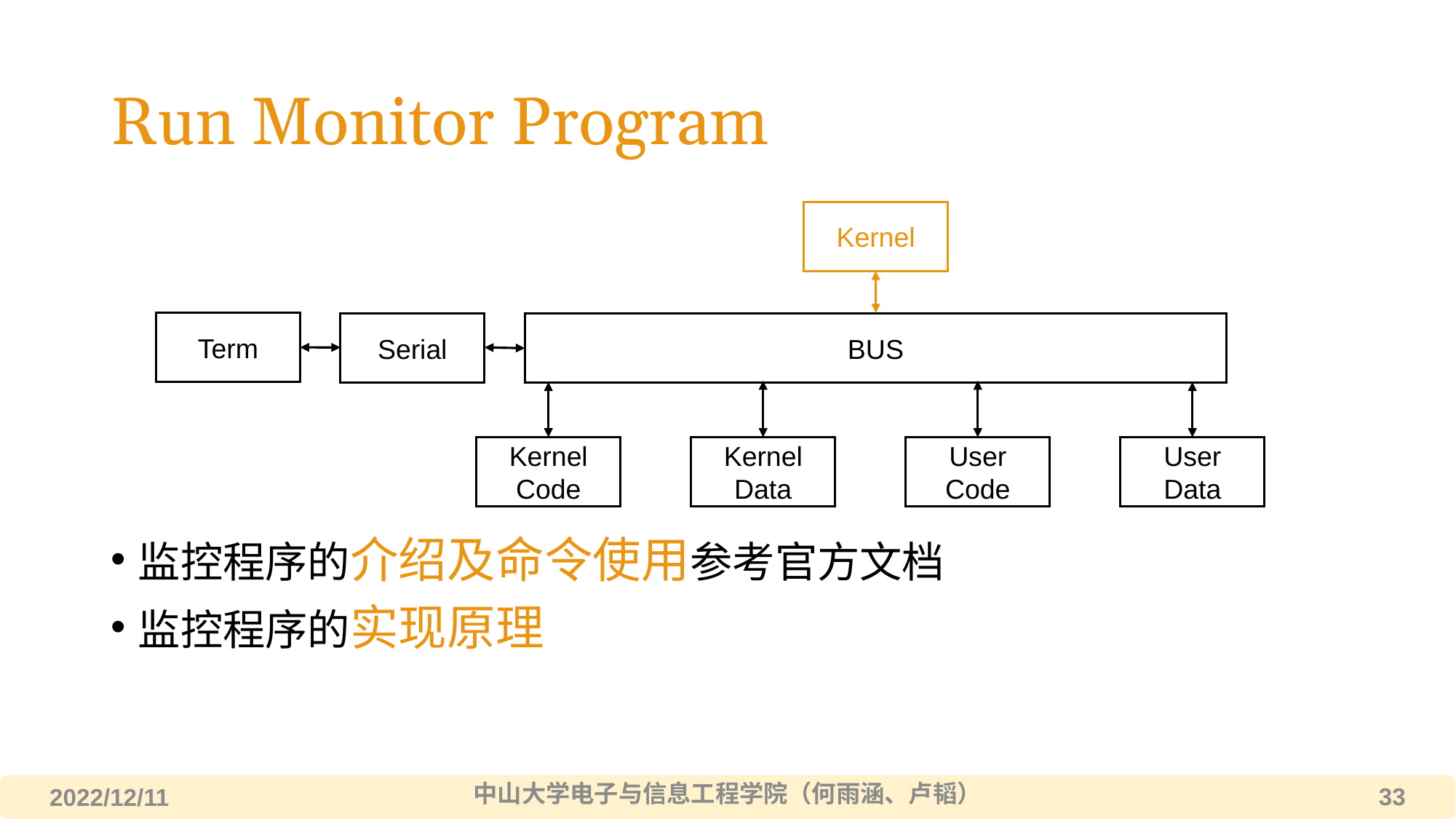

# Run Monitor Program
Kernel
Term
Serial
BUS
Kernel Code
Kernel Data
User
Code
User
Data
监控程序的介绍及命令使用参考官方文档
监控程序的实现原理
中山大学电子与信息工程学院（何雨涵、卢韬）
33
2022/12/11